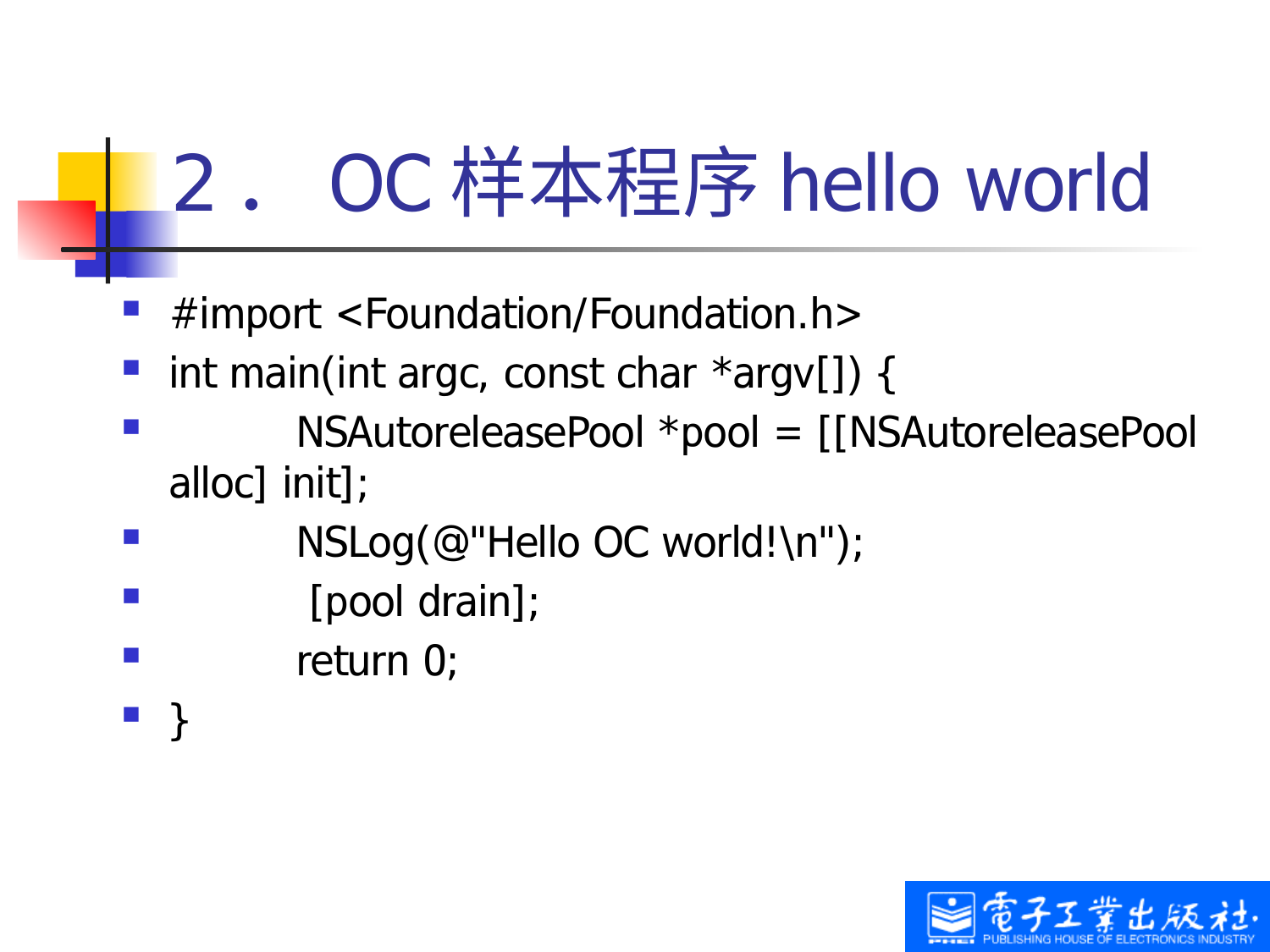

# 2．OC样本程序hello world
#import <Foundation/Foundation.h>
int main(int argc, const char *argv[]) {
	NSAutoreleasePool *pool = [[NSAutoreleasePool alloc] init];
	NSLog(@"Hello OC world!\n");
	 [pool drain];
	return 0;
}